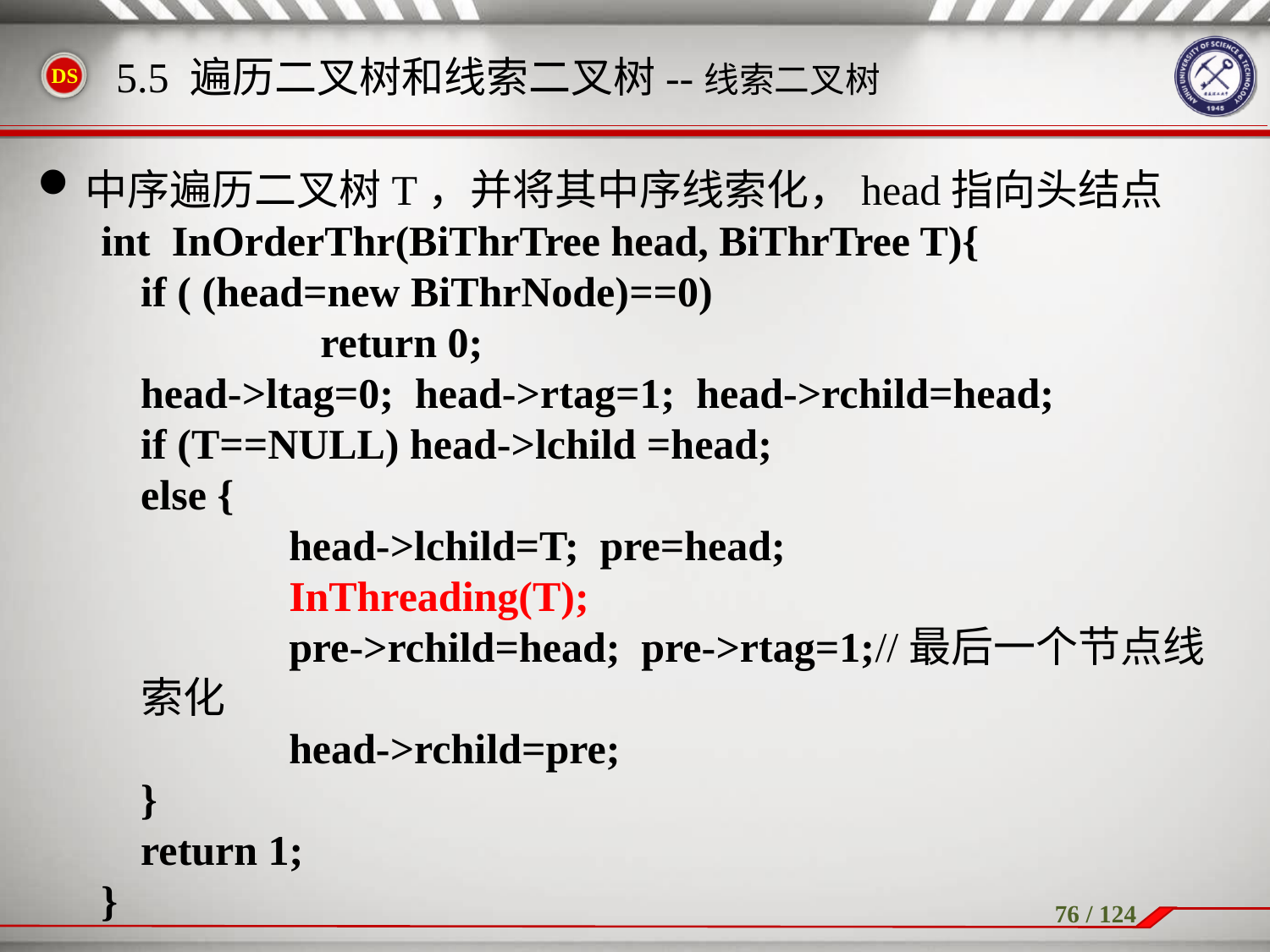

中序遍历二叉树T，并将其中序线索化，head指向头结点
int  InOrderThr(BiThrTree head, BiThrTree T){
	if ( (head=new BiThrNode)==0)
		　return 0;
	head->ltag=0;  head->rtag=1;  head->rchild=head;
	if (T==NULL) head->lchild =head;
	else {
		  head->lchild=T;  pre=head;
		  InThreading(T);
		  pre->rchild=head;  pre->rtag=1;//最后一个节点线索化
		  head->rchild=pre;
	}
	return 1;
}
5.5 遍历二叉树和线索二叉树--线索二叉树